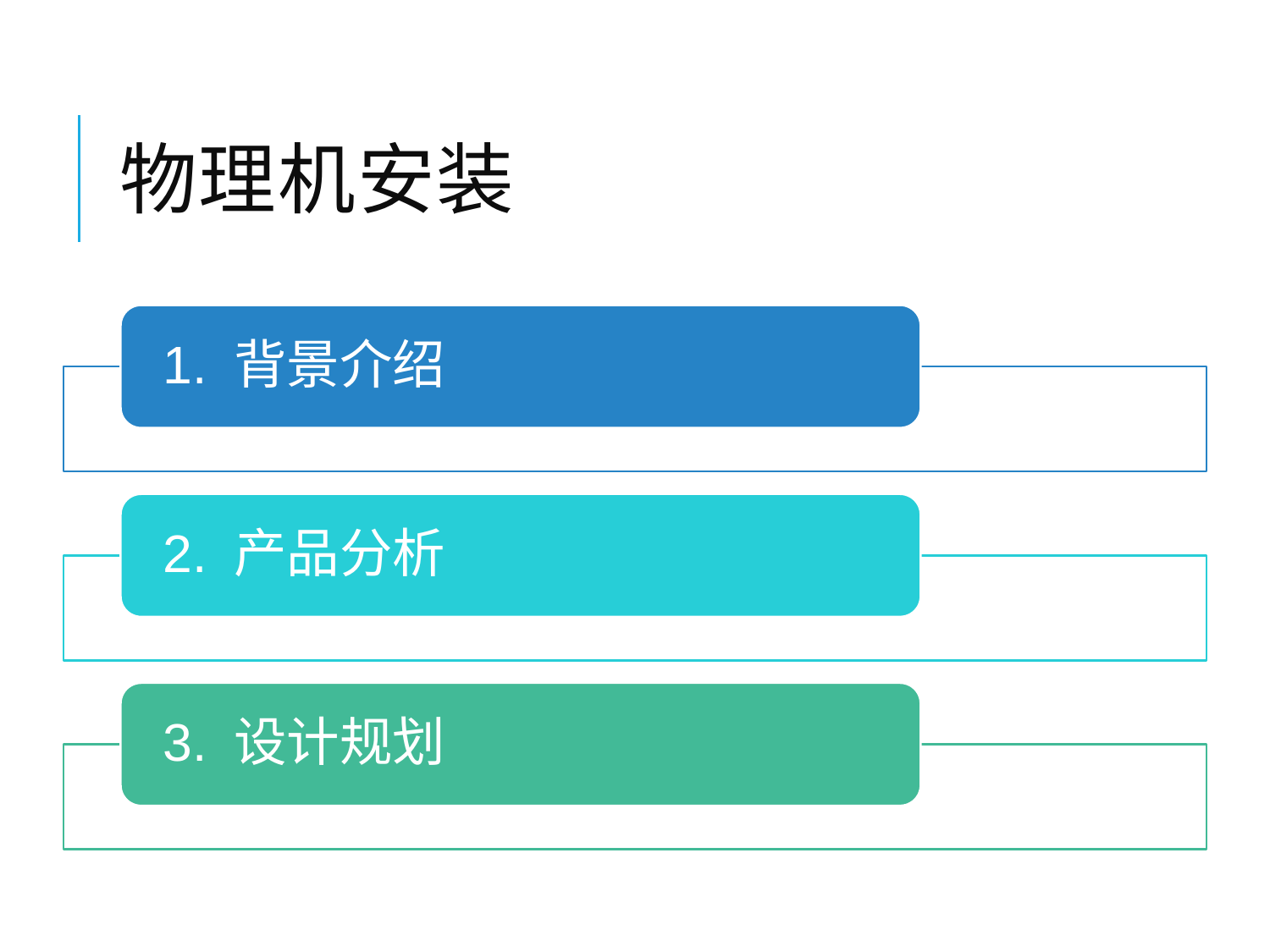

# 物理机安装
1. 背景介绍
2. 产品分析
3. 设计规划